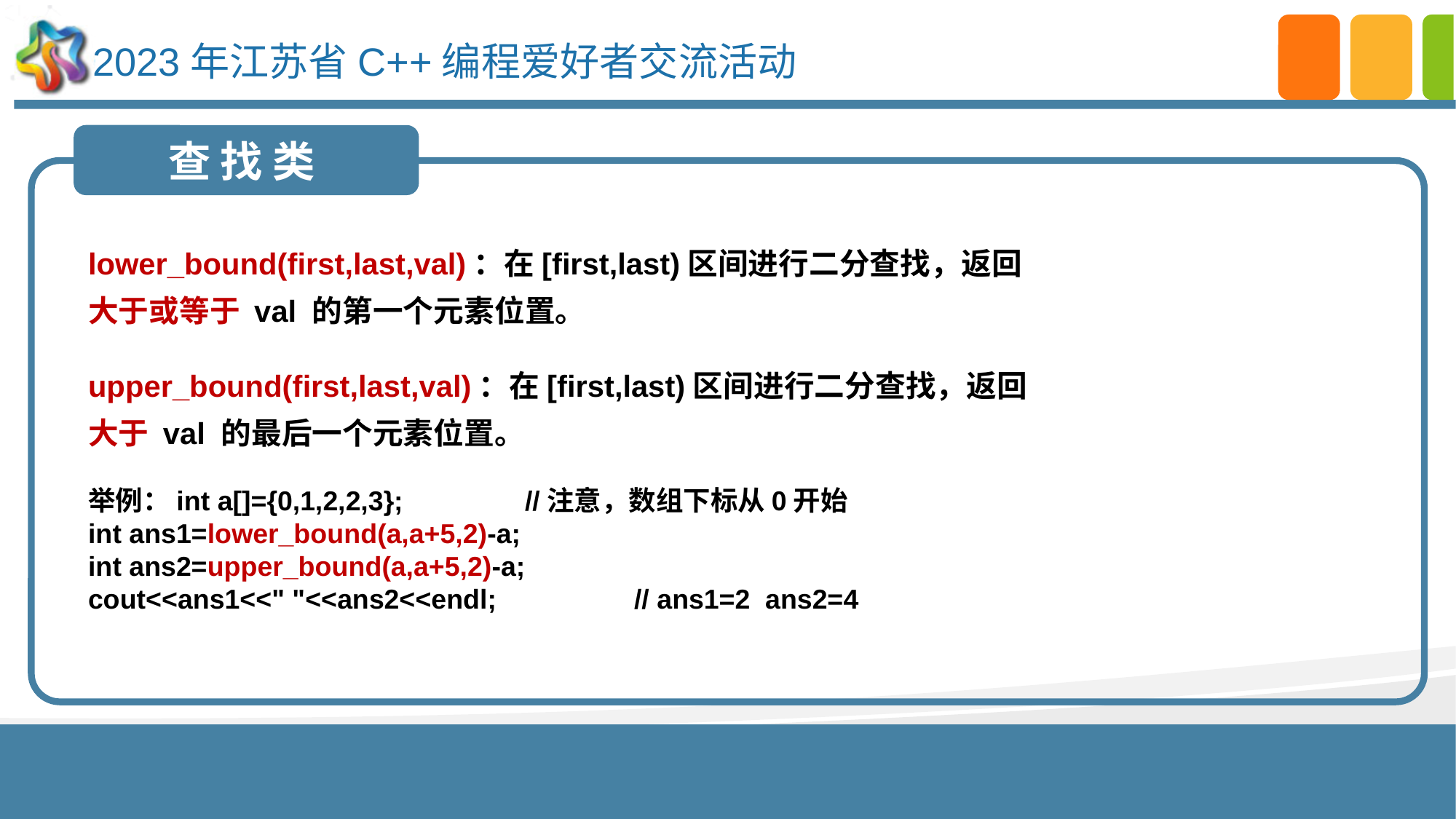

查 找 类
lower_bound(first,last,val)：在[first,last)区间进行二分查找，返回
大于或等于 val 的第一个元素位置。
upper_bound(first,last,val)：在[first,last)区间进行二分查找，返回
大于 val 的最后一个元素位置。

举例：int a[]={0,1,2,2,3};		//注意，数组下标从0开始
int ans1=lower_bound(a,a+5,2)-a;
int ans2=upper_bound(a,a+5,2)-a;
cout<<ans1<<" "<<ans2<<endl; 		// ans1=2  ans2=4